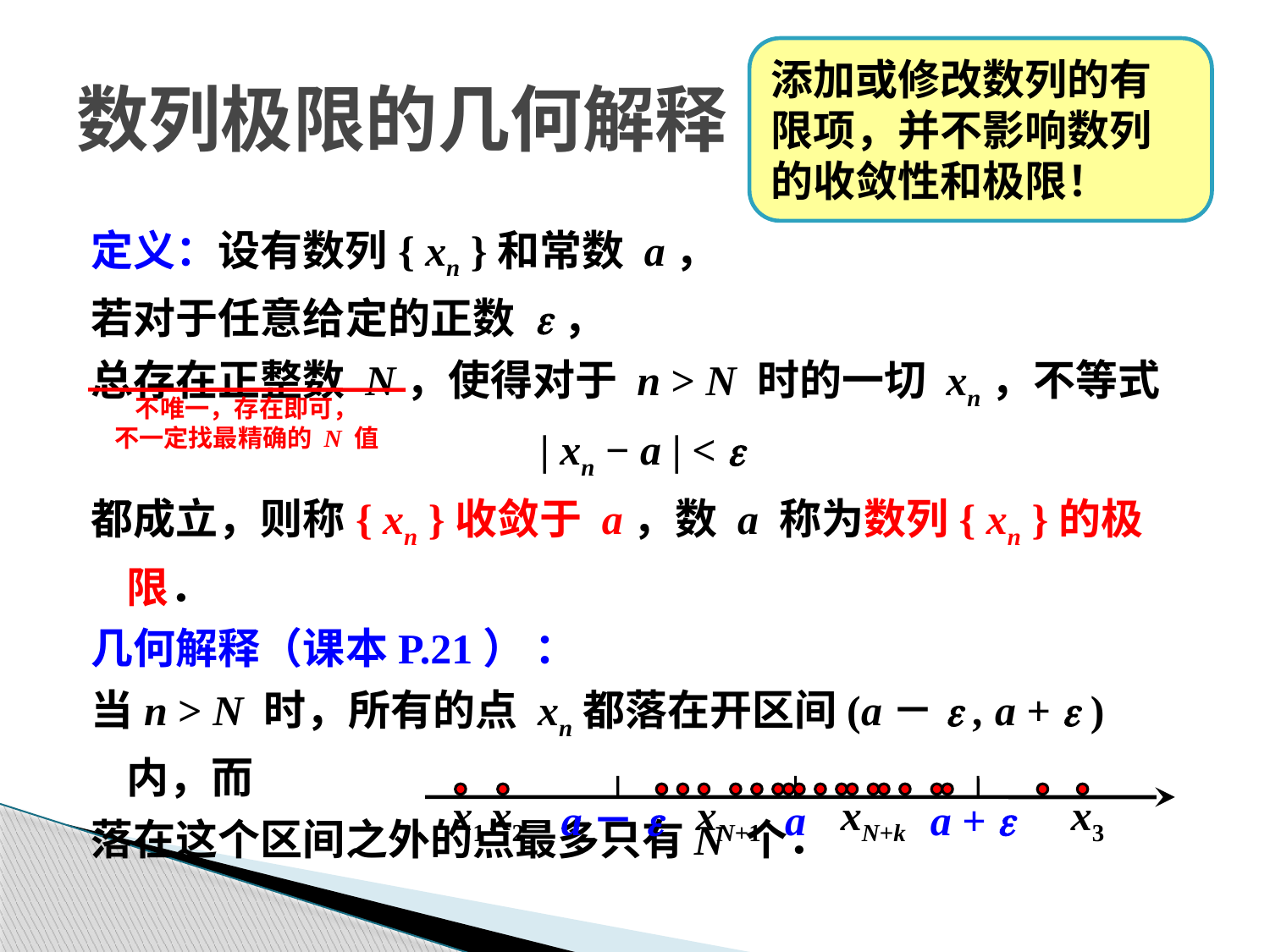

# 数列极限的几何解释
添加或修改数列的有限项，并不影响数列的收敛性和极限！
定义：设有数列{ xn }和常数 a，
若对于任意给定的正数 ε，
总存在正整数 N，使得对于 n > N 时的一切 xn，不等式
| xn − a | < ε
都成立，则称{ xn }收敛于 a，数 a 称为数列{ xn }的极限．
几何解释（课本P.21） ：
当n > N 时，所有的点 xn都落在开区间(a－ε , a + ε )内，而
落在这个区间之外的点最多只有N 个．
不唯一，存在即可，
不一定找最精确的 N 值

a－ε

a

a + ε
x1
x2
xN+1
xN+k
x3